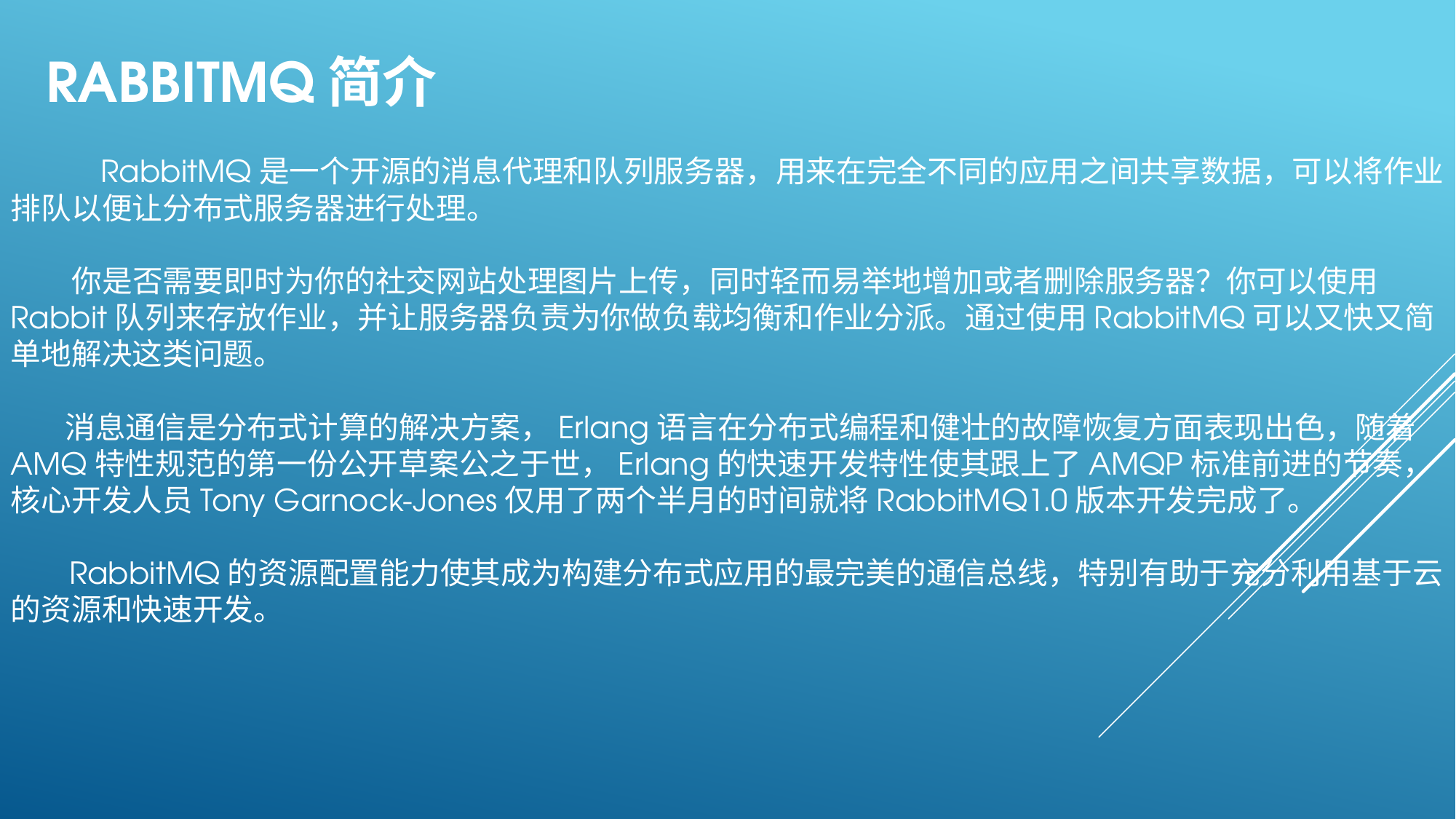

# RabbitMQ简介
         RabbitMQ是一个开源的消息代理和队列服务器，用来在完全不同的应用之间共享数据，可以将作业排队以便让分布式服务器进行处理。

        你是否需要即时为你的社交网站处理图片上传，同时轻而易举地增加或者删除服务器？你可以使用Rabbit队列来存放作业，并让服务器负责为你做负载均衡和作业分派。通过使用RabbitMQ可以又快又简单地解决这类问题。

       消息通信是分布式计算的解决方案，Erlang语言在分布式编程和健壮的故障恢复方面表现出色，随着AMQ特性规范的第一份公开草案公之于世，Erlang的快速开发特性使其跟上了AMQP标准前进的节奏，核心开发人员Tony Garnock-Jones仅用了两个半月的时间就将RabbitMQ1.0版本开发完成了。

       RabbitMQ的资源配置能力使其成为构建分布式应用的最完美的通信总线，特别有助于充分利用基于云的资源和快速开发。